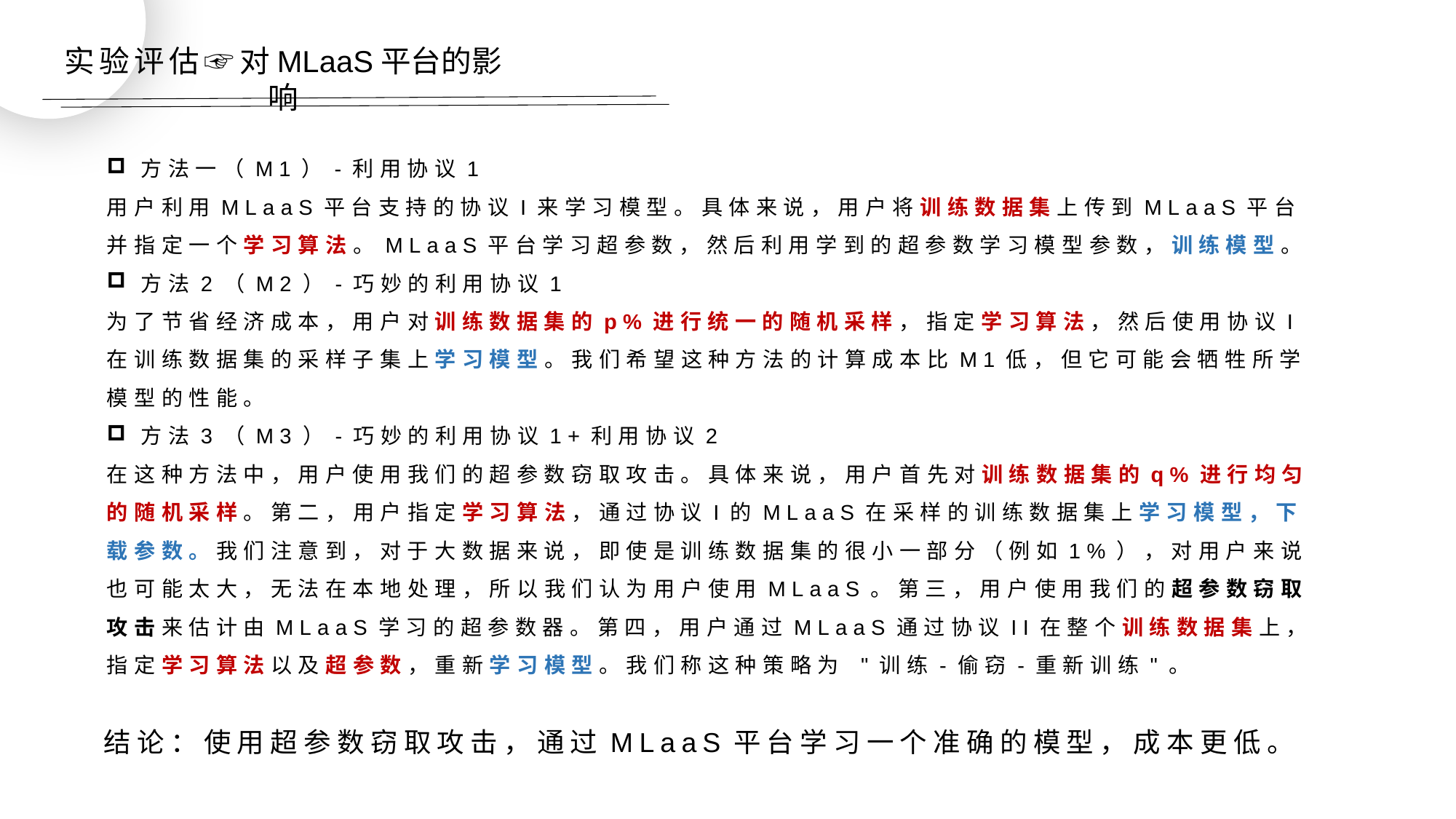

实验评估☞对MLaaS平台的影响

方法一（M1）-利用协议1
用户利用MLaaS平台支持的协议I来学习模型。具体来说，用户将训练数据集上传到MLaaS平台并指定一个学习算法。MLaaS平台学习超参数，然后利用学到的超参数学习模型参数，训练模型。
方法2（M2）-巧妙的利用协议1
为了节省经济成本，用户对训练数据集的p%进行统一的随机采样，指定学习算法，然后使用协议I在训练数据集的采样子集上学习模型。我们希望这种方法的计算成本比M1低，但它可能会牺牲所学模型的性能。
方法3（M3）-巧妙的利用协议1+利用协议2
在这种方法中，用户使用我们的超参数窃取攻击。具体来说，用户首先对训练数据集的q%进行均匀的随机采样。第二，用户指定学习算法，通过协议I的MLaaS在采样的训练数据集上学习模型，下载参数。我们注意到，对于大数据来说，即使是训练数据集的很小一部分（例如1%），对用户来说也可能太大，无法在本地处理，所以我们认为用户使用MLaaS。第三，用户使用我们的超参数窃取攻击来估计由MLaaS学习的超参数器。第四，用户通过MLaaS通过协议II在整个训练数据集上，指定学习算法以及超参数，重新学习模型。我们称这种策略为 "训练-偷窃-重新训练"。
结论：使用超参数窃取攻击，通过MLaaS平台学习一个准确的模型，成本更低。